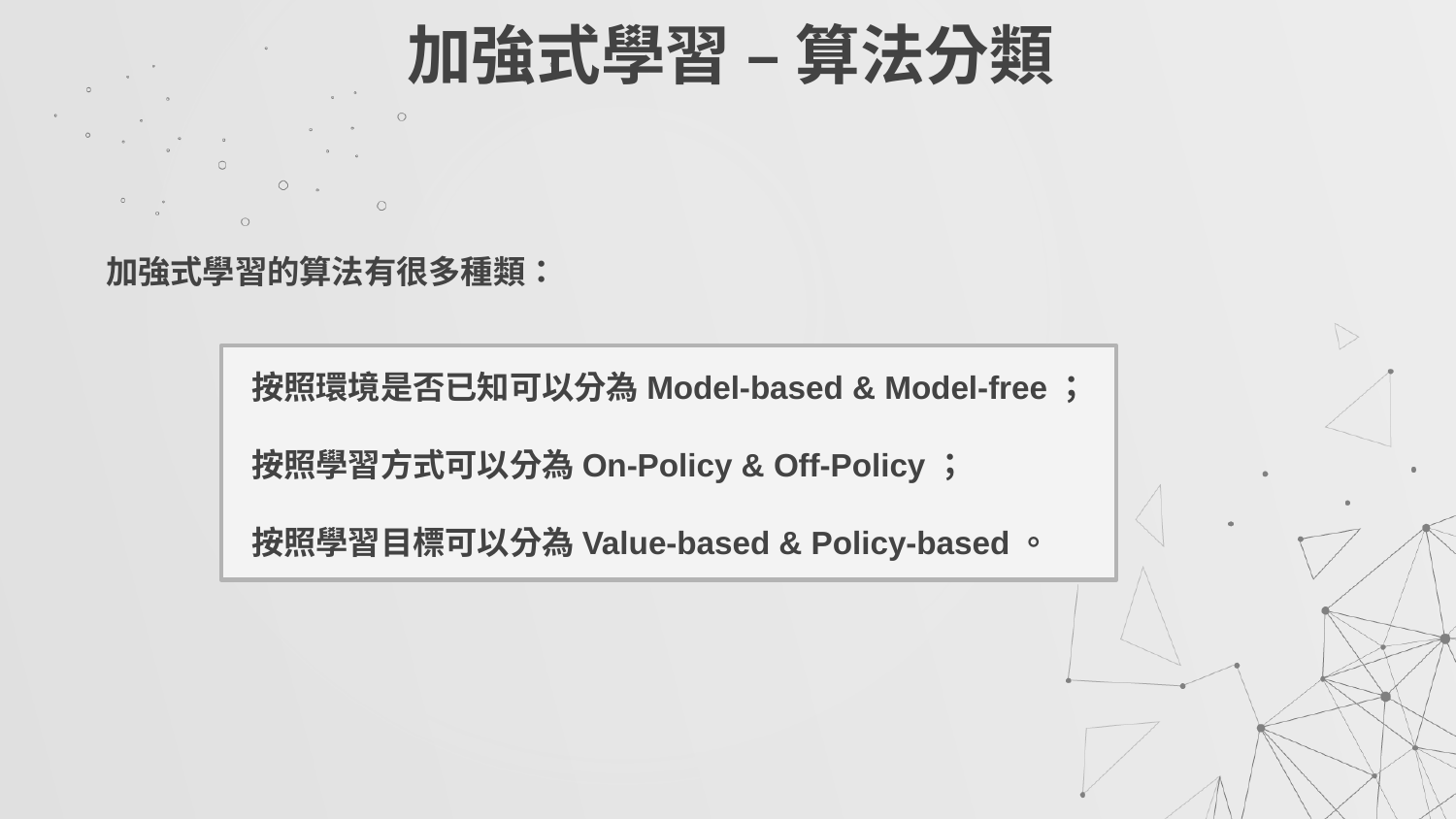

加強式學習 – 算法分類
# 加強式學習的算法有很多種類： 按照環境是否已知可以分為Model-based & Model-free； 按照學習方式可以分為On-Policy & Off-Policy； 按照學習目標可以分為Value-based & Policy-based。